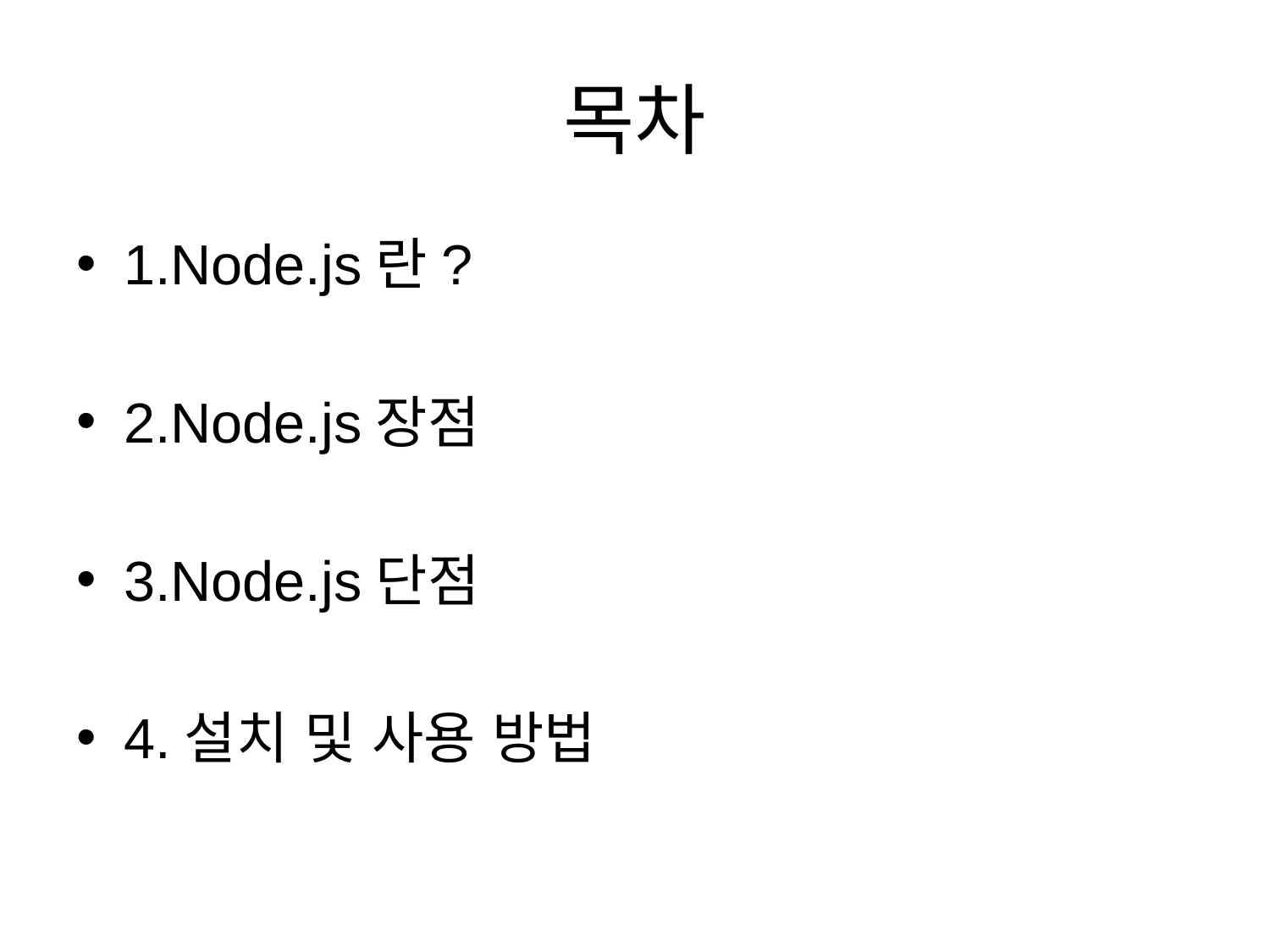

# 목차
1.Node.js란?

2.Node.js장점

3.Node.js단점

4.설치 및 사용 방법